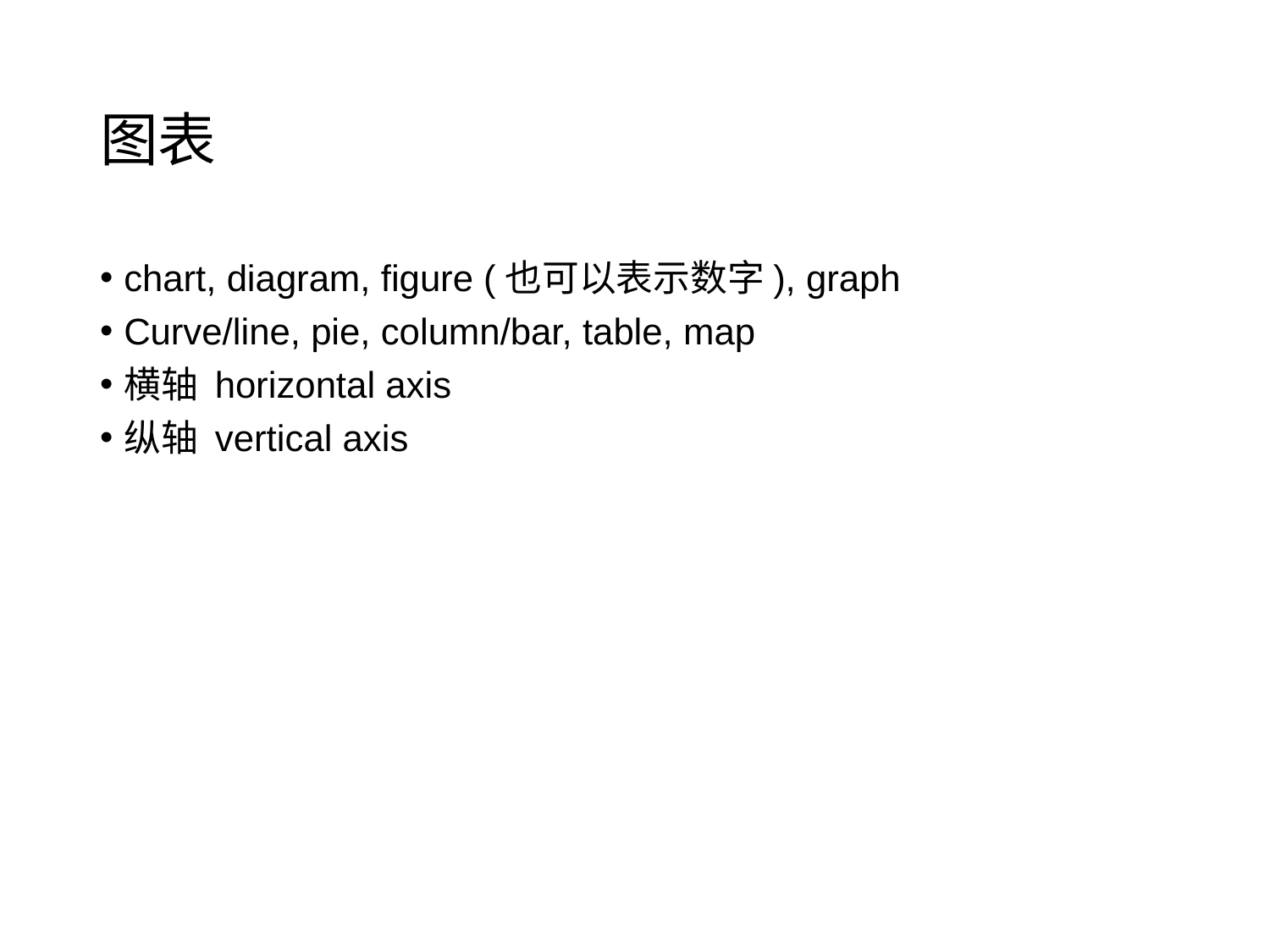

# 图表
chart, diagram, figure (也可以表示数字), graph
Curve/line, pie, column/bar, table, map
横轴 horizontal axis
纵轴 vertical axis